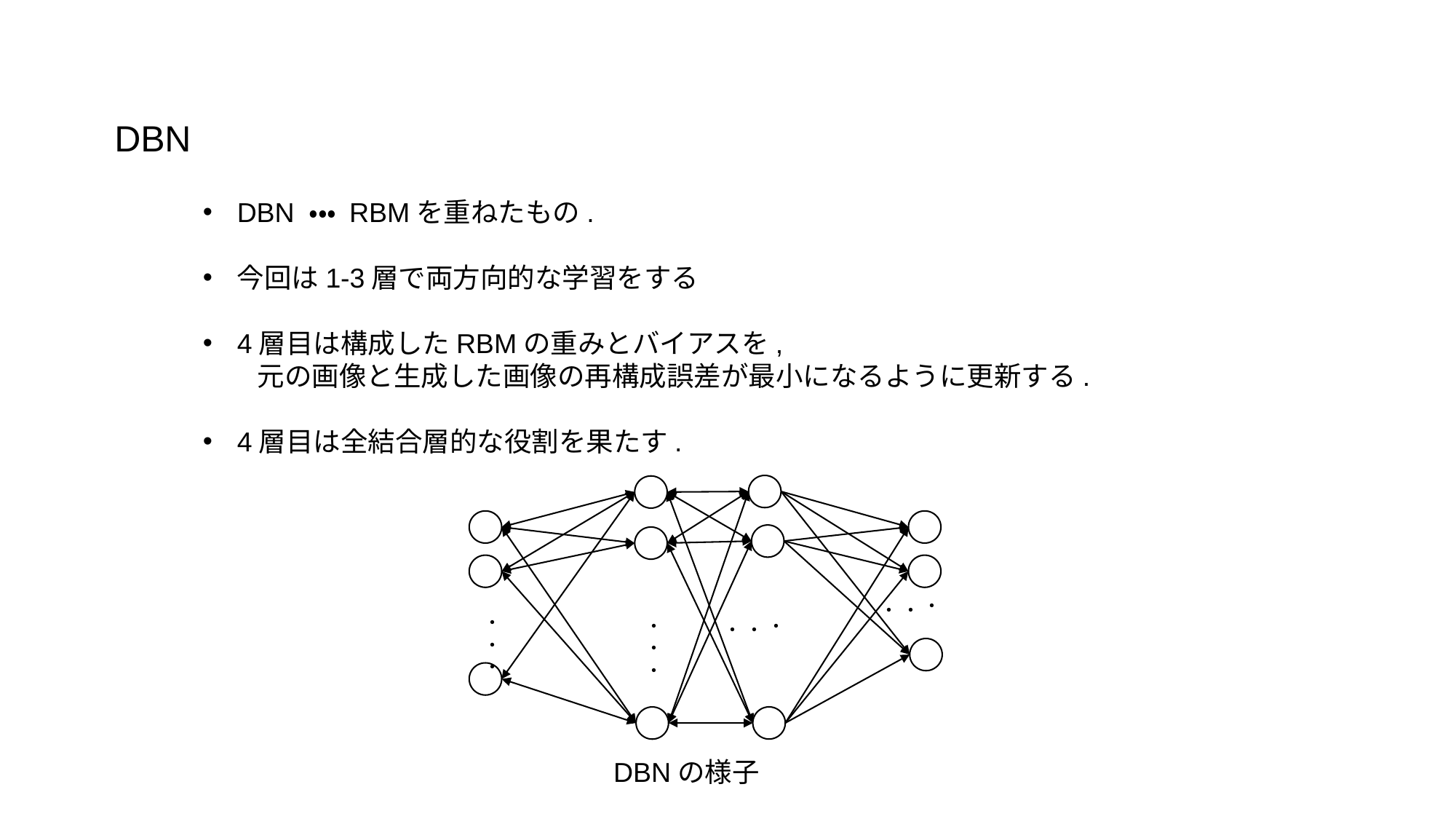

DBN
DBN ・・・ RBMを重ねたもの.

今回は1-3層で両方向的な学習をする

4層目は構成したRBMの重みとバイアスを,
　　元の画像と生成した画像の再構成誤差が最小になるように更新する.

4層目は全結合層的な役割を果たす.

・ ・ ・

・ ・ ・

・ ・ ・

・ ・ ・

DBNの様子